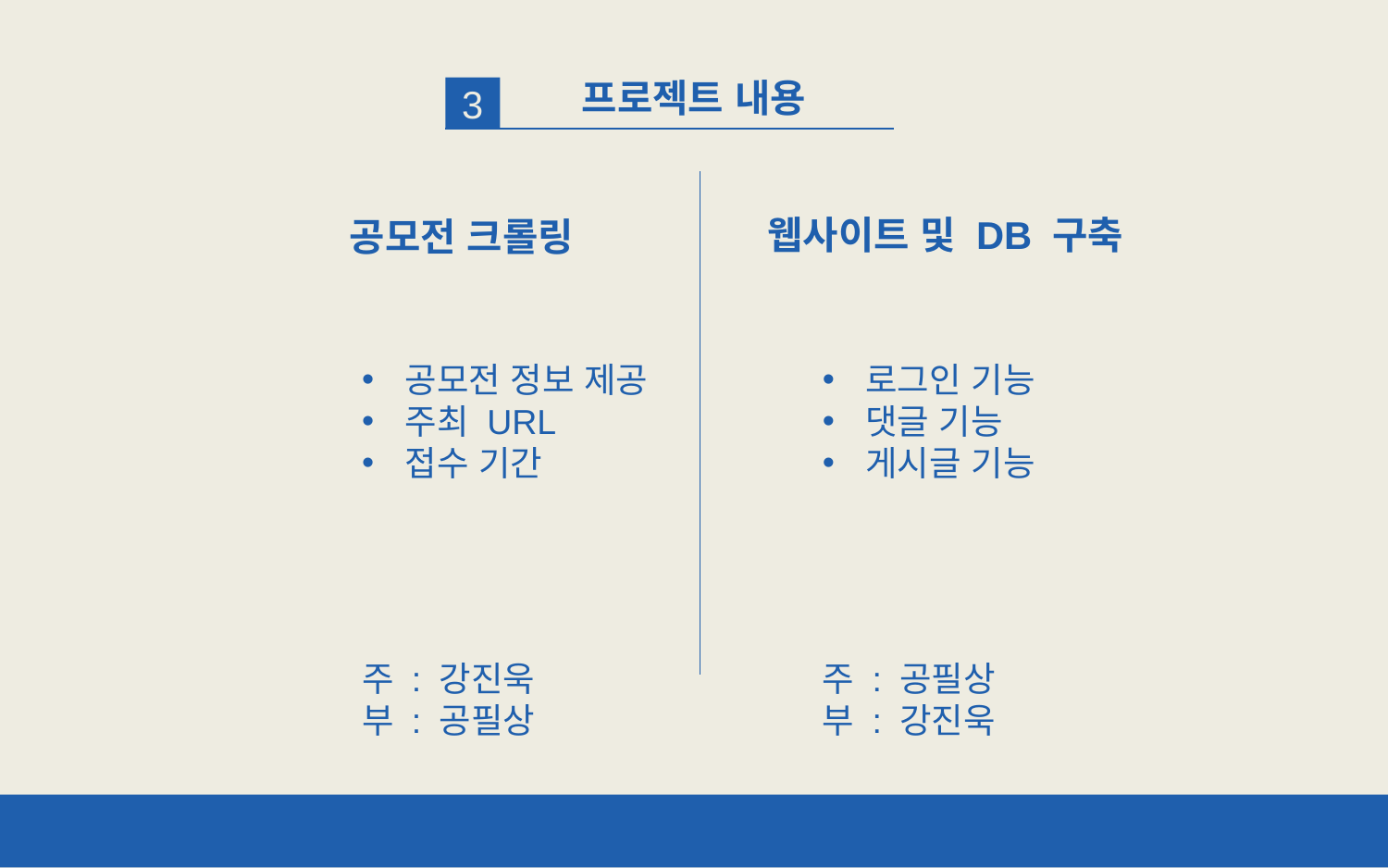

프로젝트 내용
3
웹사이트 및 DB 구축
공모전 크롤링
공모전 정보 제공
주최 URL
접수 기간
로그인 기능
댓글 기능
게시글 기능
주 : 강진욱
부 : 공필상
주 : 공필상
부 : 강진욱